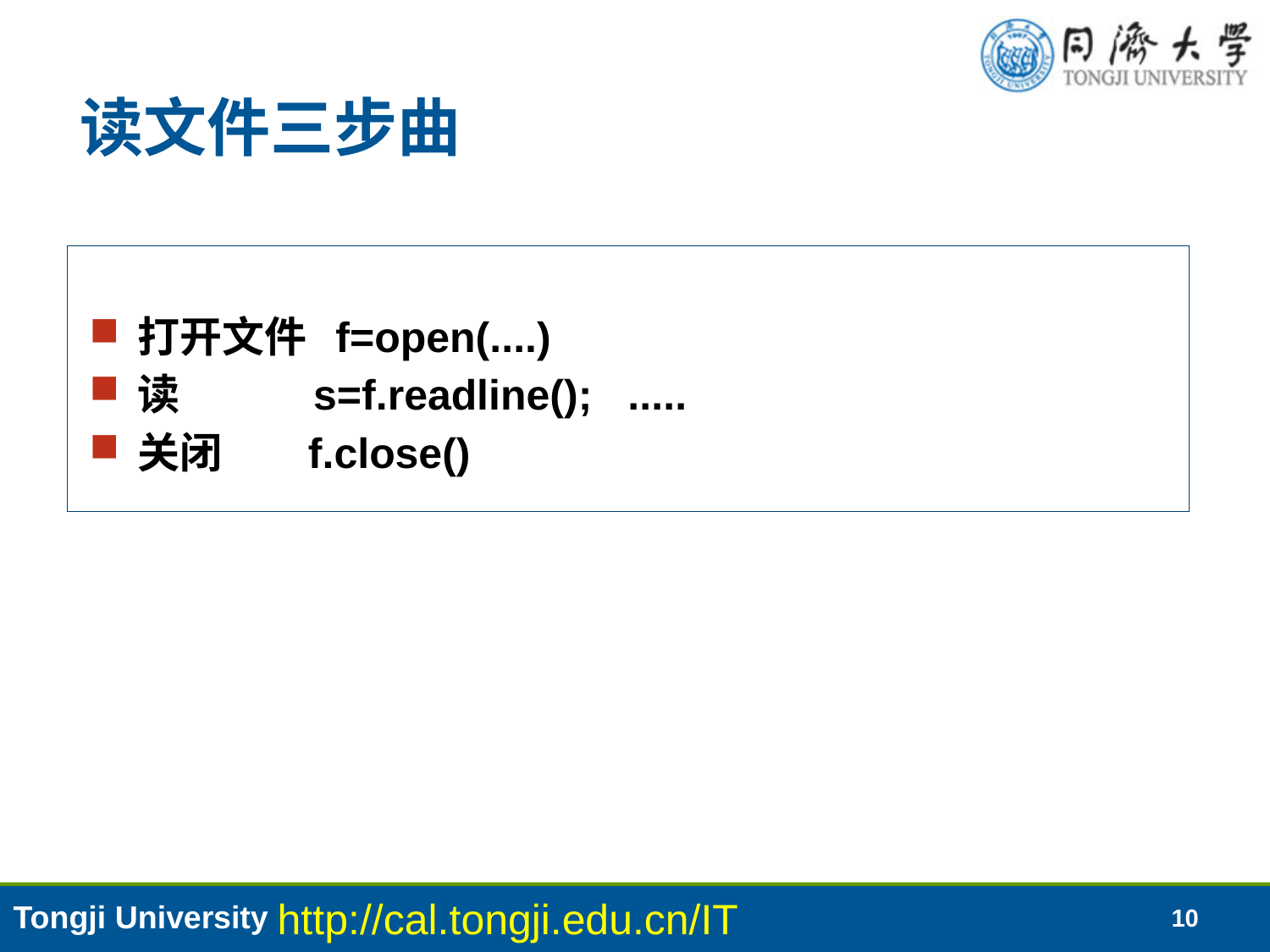

读文件三步曲

打开文件  f=open(....)
读             s=f.readline();   .....
关闭        f.close()